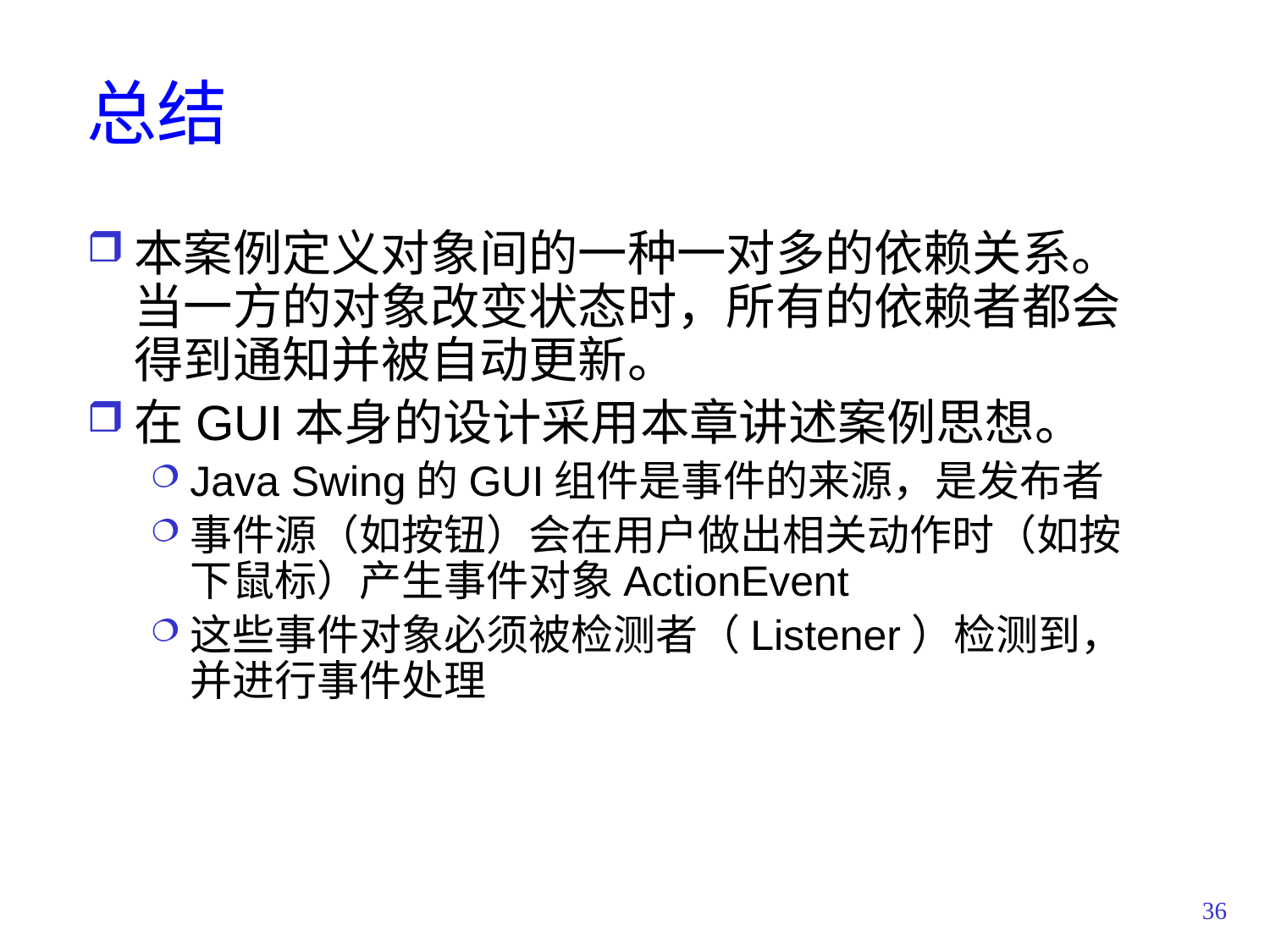

# 总结
本案例定义对象间的一种一对多的依赖关系。当一方的对象改变状态时，所有的依赖者都会得到通知并被自动更新。
在GUI本身的设计采用本章讲述案例思想。
Java Swing的GUI组件是事件的来源，是发布者
事件源（如按钮）会在用户做出相关动作时（如按下鼠标）产生事件对象ActionEvent
这些事件对象必须被检测者（Listener）检测到，并进行事件处理
36